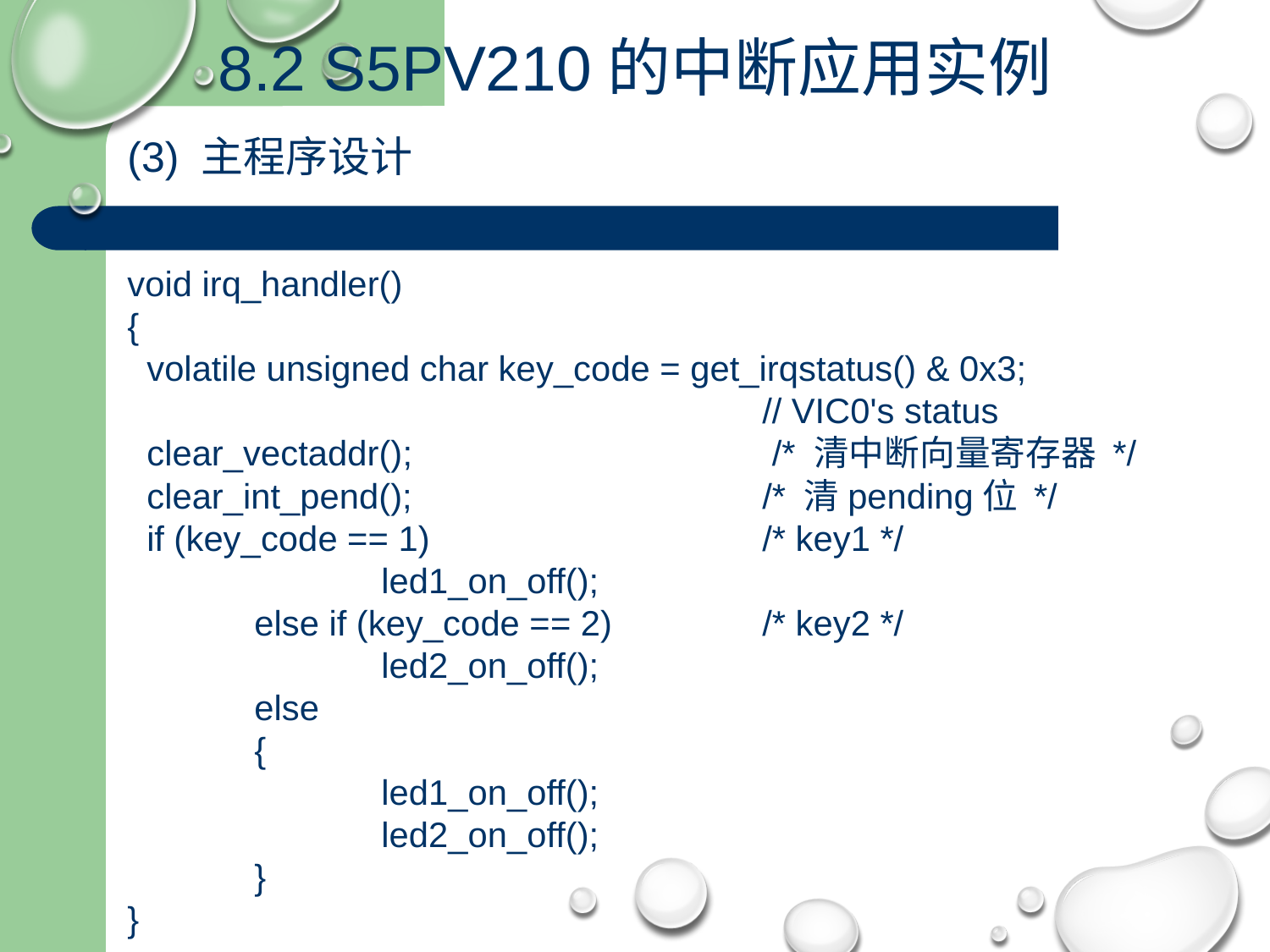

8.2 S5PV210的中断应用实例
(3) 主程序设计
void irq_handler()
{
  volatile unsigned char key_code = get_irqstatus() & 0x3;
					// VIC0's status
  clear_vectaddr();       			 /* 清中断向量寄存器 */
  clear_int_pend();			/* 清pending位 */
  if (key_code == 1)      			/* key1 */
		led1_on_off();
	else if (key_code == 2) 		/* key2 */
		led2_on_off();
	else
	{
		led1_on_off();
		led2_on_off();
	}
}